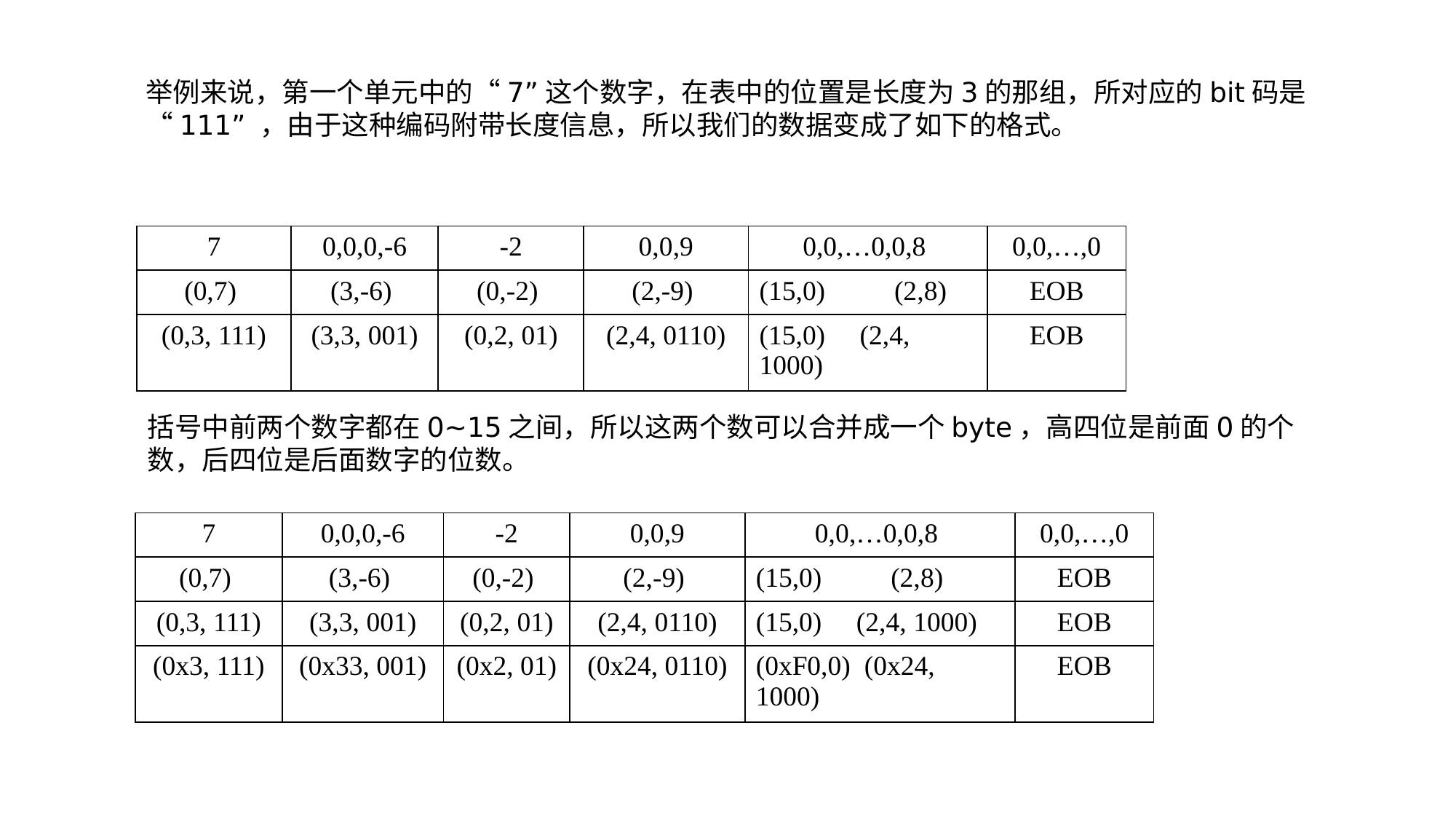

举例来说，第一个单元中的“7”这个数字，在表中的位置是长度为3的那组，所对应的bit码是“111” ，由于这种编码附带长度信息，所以我们的数据变成了如下的格式。
| 7 | 0,0,0,-6 | -2 | 0,0,9 | 0,0,…0,0,8 | 0,0,…,0 |
| --- | --- | --- | --- | --- | --- |
| (0,7) | (3,-6) | (0,-2) | (2,-9) | (15,0) (2,8) | EOB |
| (0,3, 111) | (3,3, 001) | (0,2, 01) | (2,4, 0110) | (15,0) (2,4, 1000) | EOB |
括号中前两个数字都在0~15之间，所以这两个数可以合并成一个byte，高四位是前面0的个数，后四位是后面数字的位数。
| 7 | 0,0,0,-6 | -2 | 0,0,9 | 0,0,…0,0,8 | 0,0,…,0 |
| --- | --- | --- | --- | --- | --- |
| (0,7) | (3,-6) | (0,-2) | (2,-9) | (15,0) (2,8) | EOB |
| (0,3, 111) | (3,3, 001) | (0,2, 01) | (2,4, 0110) | (15,0) (2,4, 1000) | EOB |
| (0x3, 111) | (0x33, 001) | (0x2, 01) | (0x24, 0110) | (0xF0,0) (0x24, 1000) | EOB |